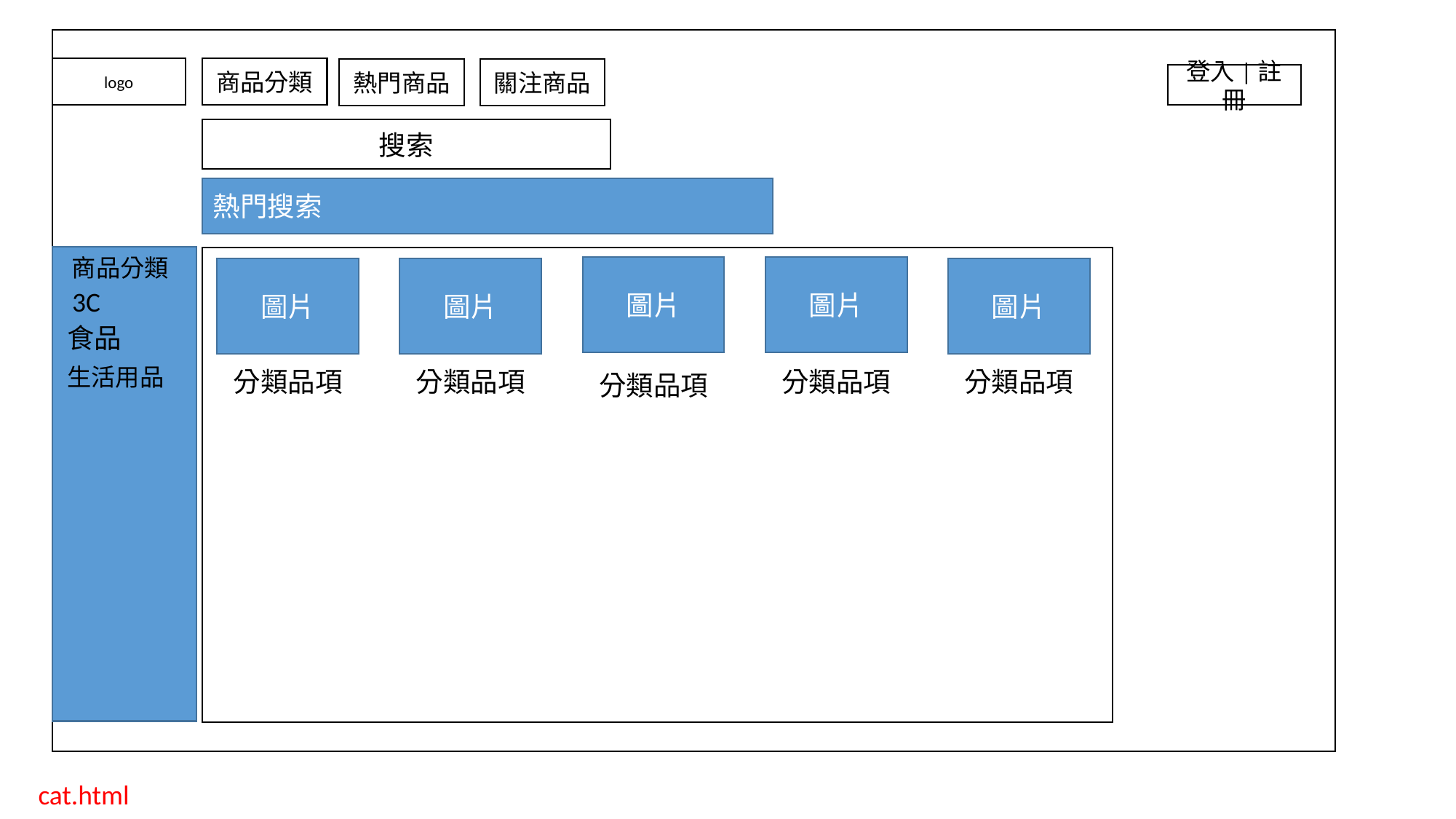

logo
商品分類
熱門商品
關注商品
登入|註冊
搜索
熱門搜索

商品分類

圖片
圖片
圖片
圖片
圖片
3C
食品
生活用品
分類品項
分類品項
分類品項
分類品項
分類品項
 cat.html